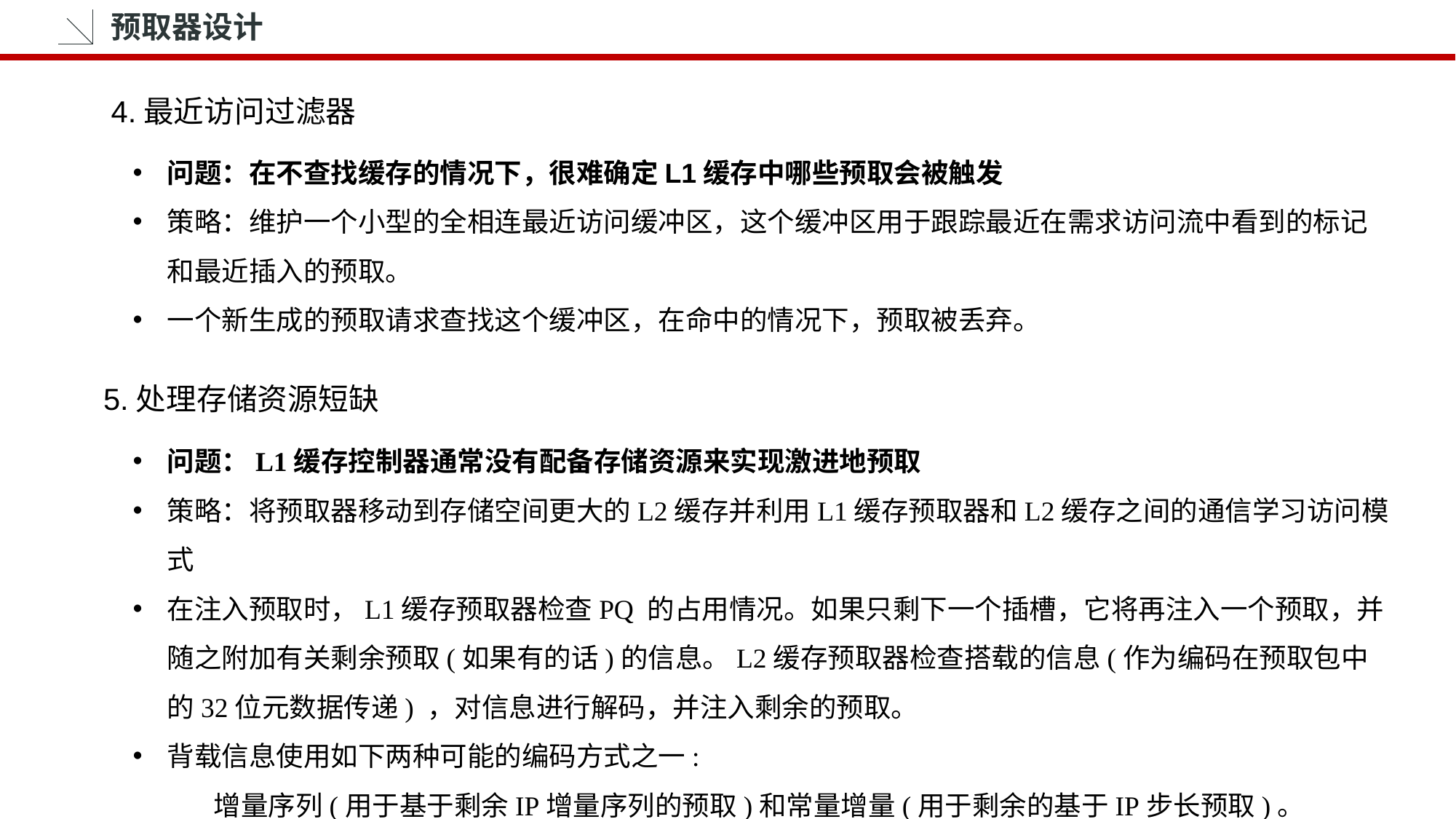

预取器设计
4.最近访问过滤器
问题：在不查找缓存的情况下，很难确定L1缓存中哪些预取会被触发
策略：维护一个小型的全相连最近访问缓冲区，这个缓冲区用于跟踪最近在需求访问流中看到的标记和最近插入的预取。
一个新生成的预取请求查找这个缓冲区，在命中的情况下，预取被丢弃。
5.处理存储资源短缺
问题：L1缓存控制器通常没有配备存储资源来实现激进地预取
策略：将预取器移动到存储空间更大的L2缓存并利用L1缓存预取器和L2缓存之间的通信学习访问模式
在注入预取时，L1缓存预取器检查PQ 的占用情况。如果只剩下一个插槽，它将再注入一个预取，并随之附加有关剩余预取(如果有的话)的信息。L2缓存预取器检查搭载的信息(作为编码在预取包中的32位元数据传递) ，对信息进行解码，并注入剩余的预取。
背载信息使用如下两种可能的编码方式之一:
            增量序列(用于基于剩余IP增量序列的预取)和常量增量(用于剩余的基于IP步长预取)。